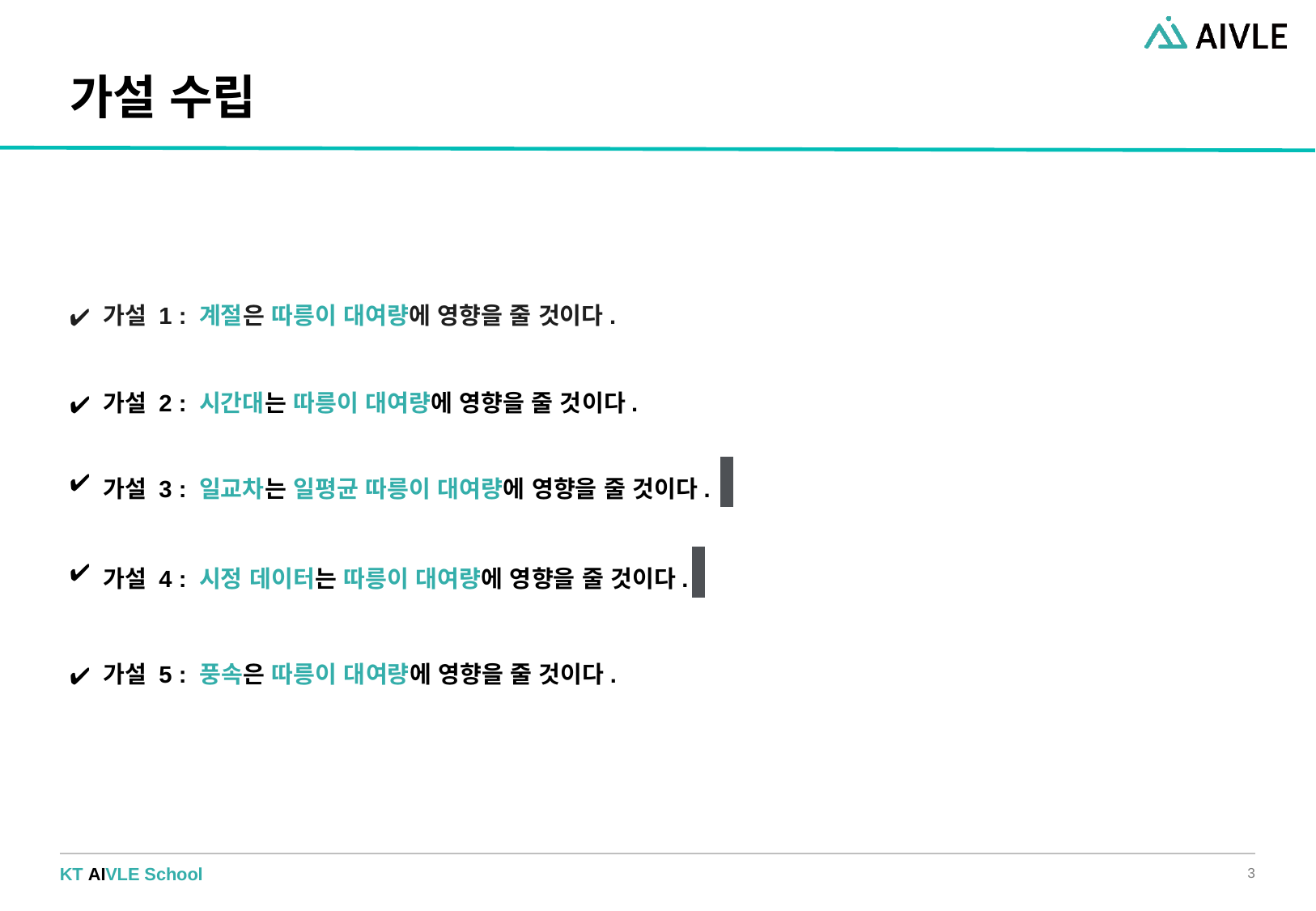

# 가설 수립
가설 1 : 계절은 따릉이 대여량에 영향을 줄 것이다.
가설 2 : 시간대는 따릉이 대여량에 영향을 줄 것이다.
가설 3 : 일교차는 일평균 따릉이 대여량에 영향을 줄 것이다.
가설 4 : 시정 데이터는 따릉이 대여량에 영향을 줄 것이다.
가설 5 :  풍속은 따릉이 대여량에 영향을 줄 것이다.